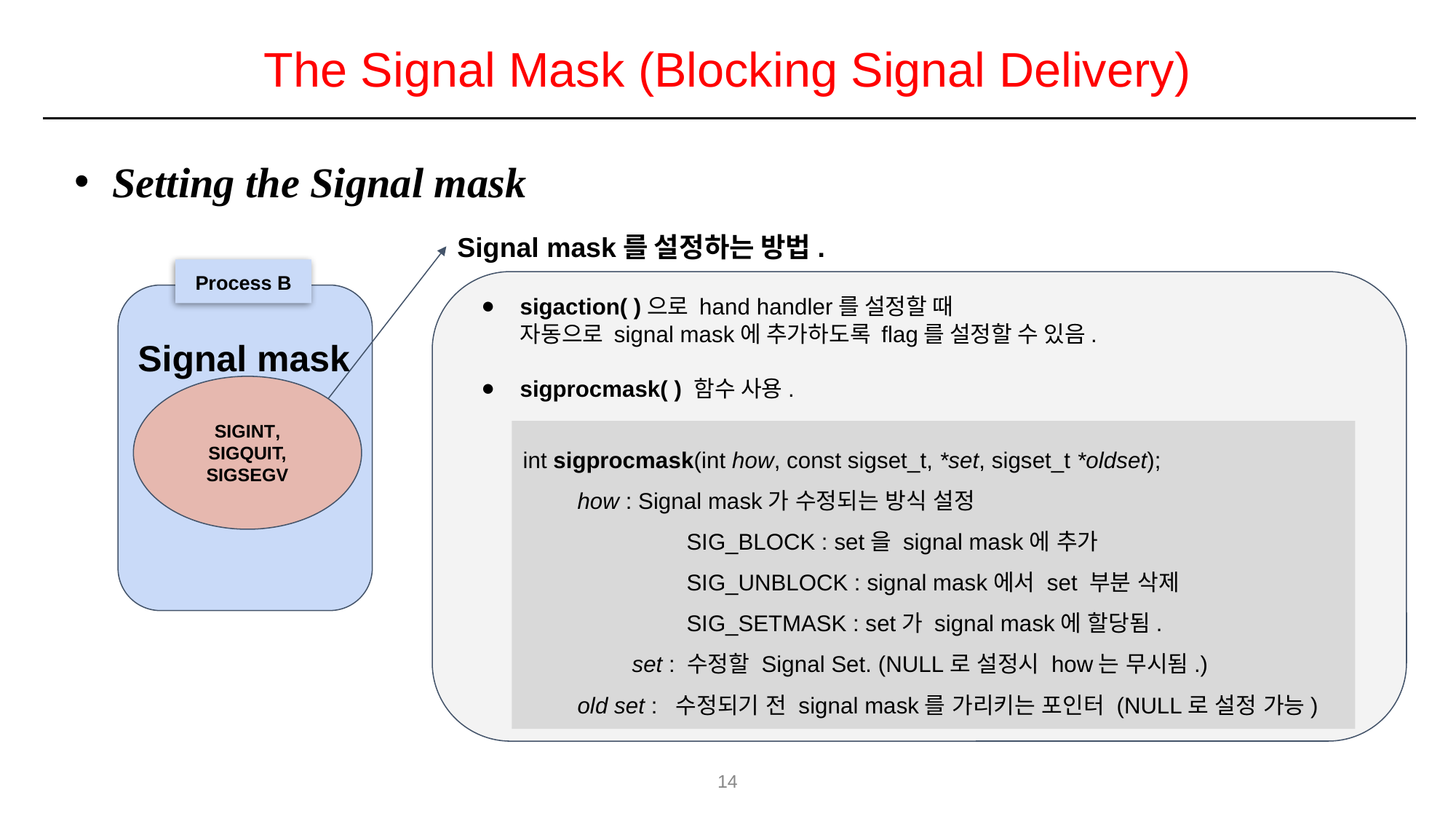

# The Signal Mask (Blocking Signal Delivery)
 Setting the Signal mask

Signal mask를 설정하는 방법.
Process B

Signal mask
SIGINT, SIGQUIT, SIGSEGV

sigaction( )으로 hand handler를 설정할 때
자동으로 signal mask에 추가하도록 flag를 설정할 수 있음.

sigprocmask( ) 함수 사용.
int sigprocmask(int how, const sigset_t, *set, sigset_t *oldset);
how : Signal mask가 수정되는 방식 설정
	SIG_BLOCK : set을 signal mask에 추가
	SIG_UNBLOCK : signal mask에서 set 부분 삭제
	SIG_SETMASK : set가 signal mask에 할당됨.
	set : 수정할 Signal Set. (NULL로 설정시 how는 무시됨.)
old set :  수정되기 전 signal mask를 가리키는 포인터 (NULL로 설정 가능)
14